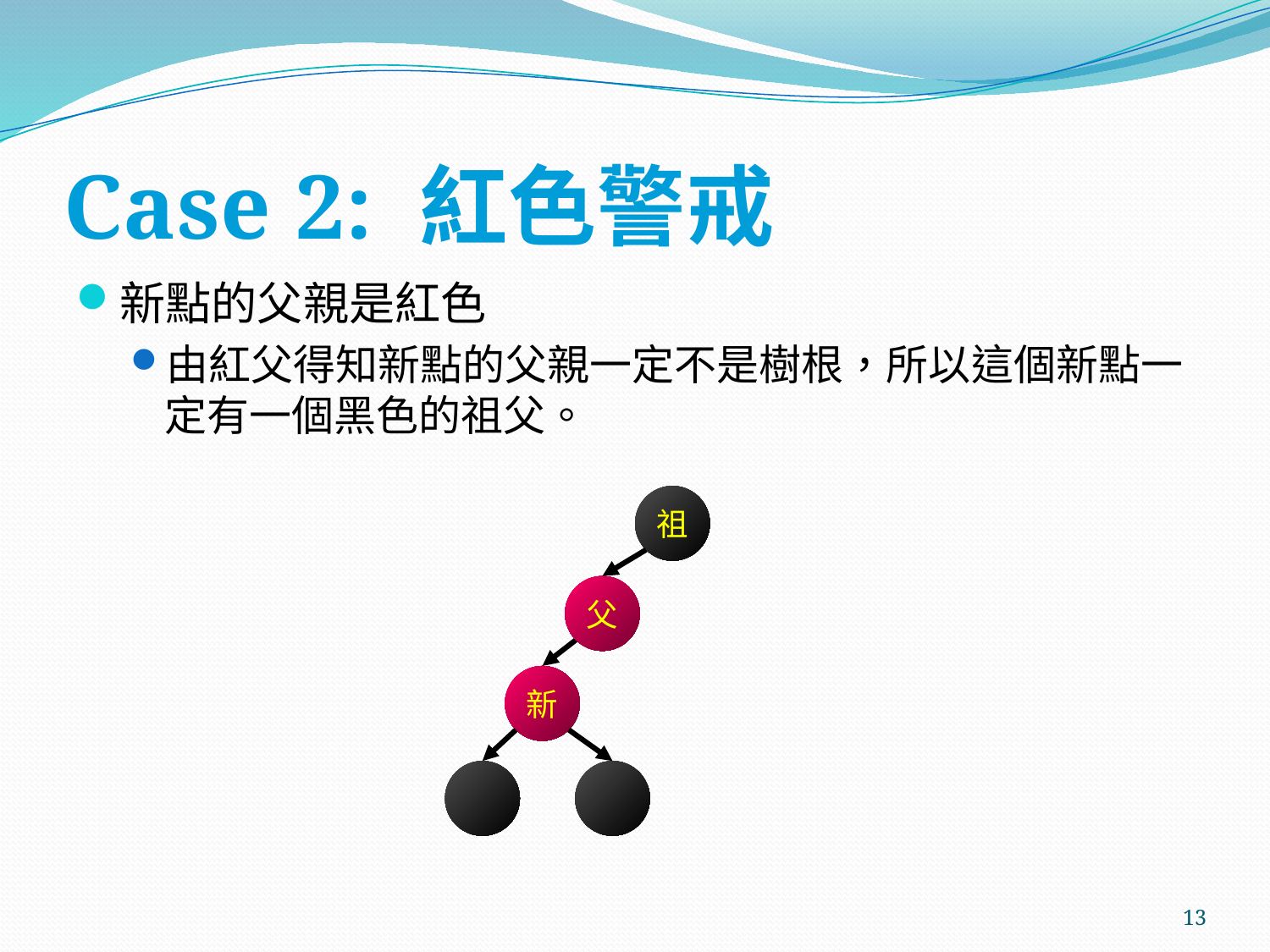

# Case 2: 紅色警戒
新點的父親是紅色
由紅父得知新點的父親一定不是樹根，所以這個新點一定有一個黑色的祖父。

祖
父
新

13